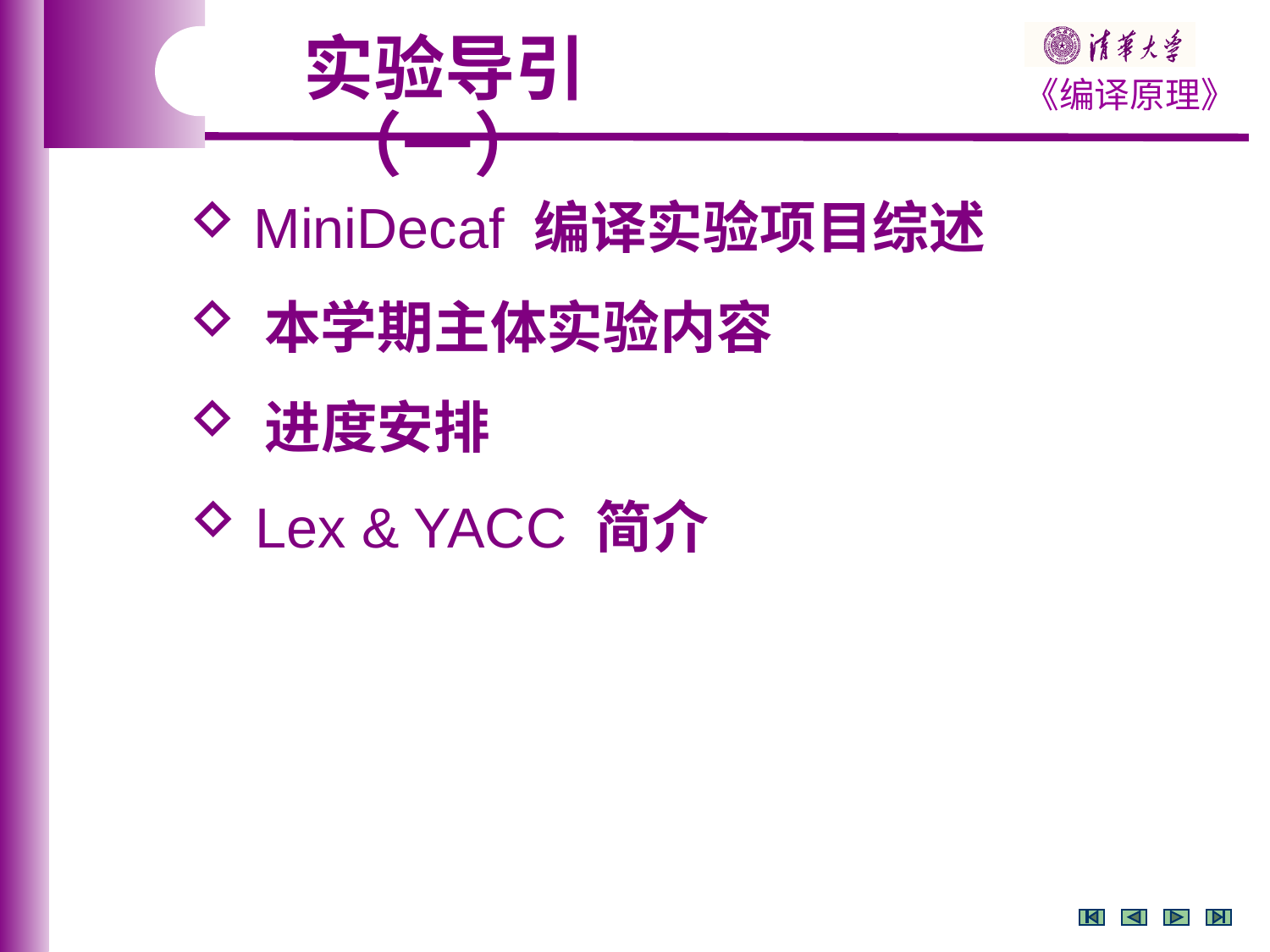

实验导引（一）
 MiniDecaf 编译实验项目综述
 本学期主体实验内容
 进度安排
 Lex & YACC 简介